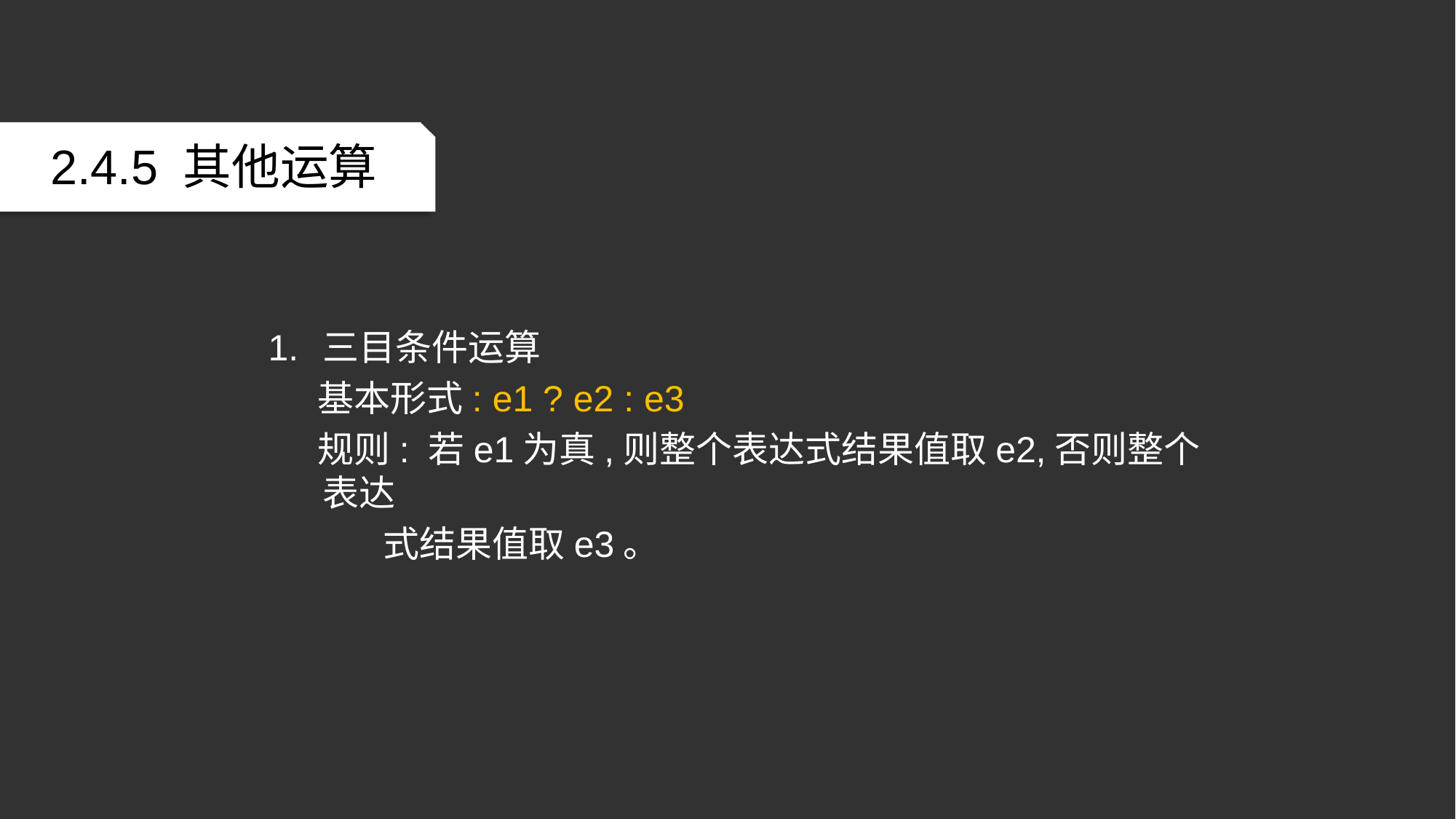

2.4.5 其他运算

三目条件运算
     基本形式: e1 ? e2 : e3
     规则: 若e1为真,则整个表达式结果值取e2,否则整个表达
             式结果值取e3。